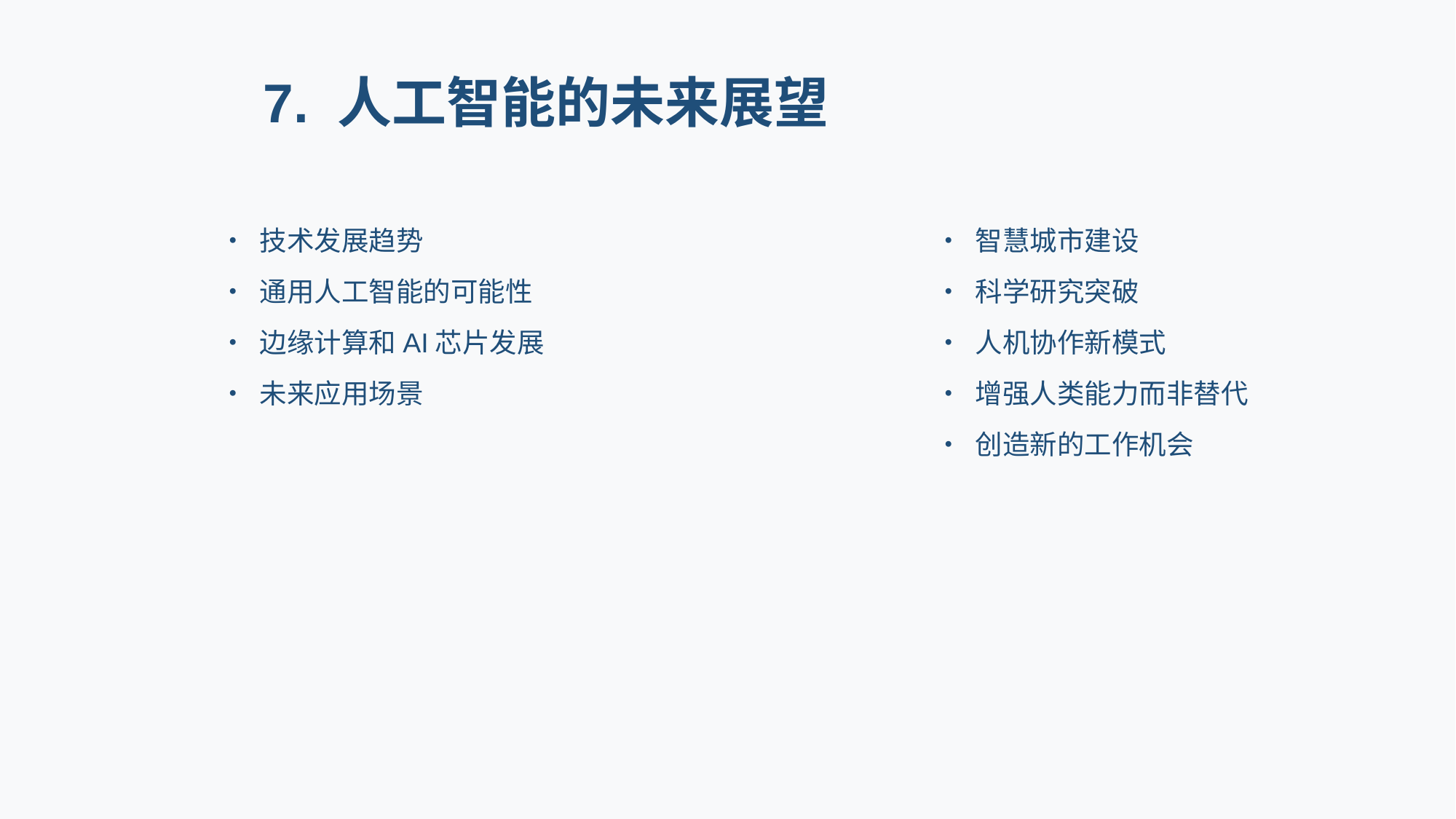

# 7. 人工智能的未来展望

• 技术发展趋势
• 通用人工智能的可能性
• 边缘计算和AI芯片发展
• 未来应用场景
• 智慧城市建设
• 科学研究突破
• 人机协作新模式
• 增强人类能力而非替代
• 创造新的工作机会